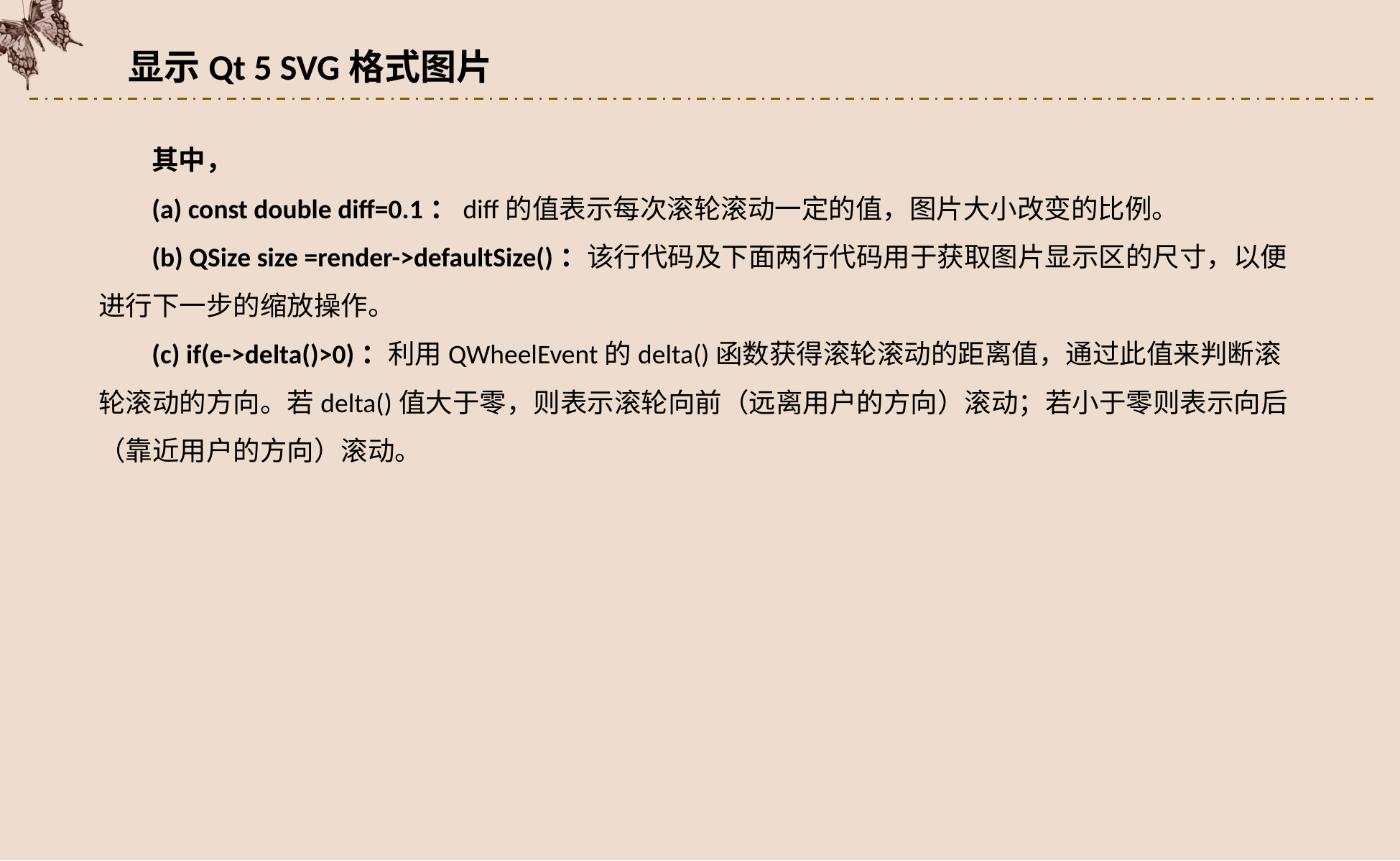

显示Qt 5 SVG格式图片
其中，
(a) const double diff=0.1：diff的值表示每次滚轮滚动一定的值，图片大小改变的比例。
(b) QSize size =render->defaultSize()：该行代码及下面两行代码用于获取图片显示区的尺寸，以便进行下一步的缩放操作。
(c) if(e->delta()>0)：利用QWheelEvent的delta()函数获得滚轮滚动的距离值，通过此值来判断滚轮滚动的方向。若delta()值大于零，则表示滚轮向前（远离用户的方向）滚动；若小于零则表示向后（靠近用户的方向）滚动。